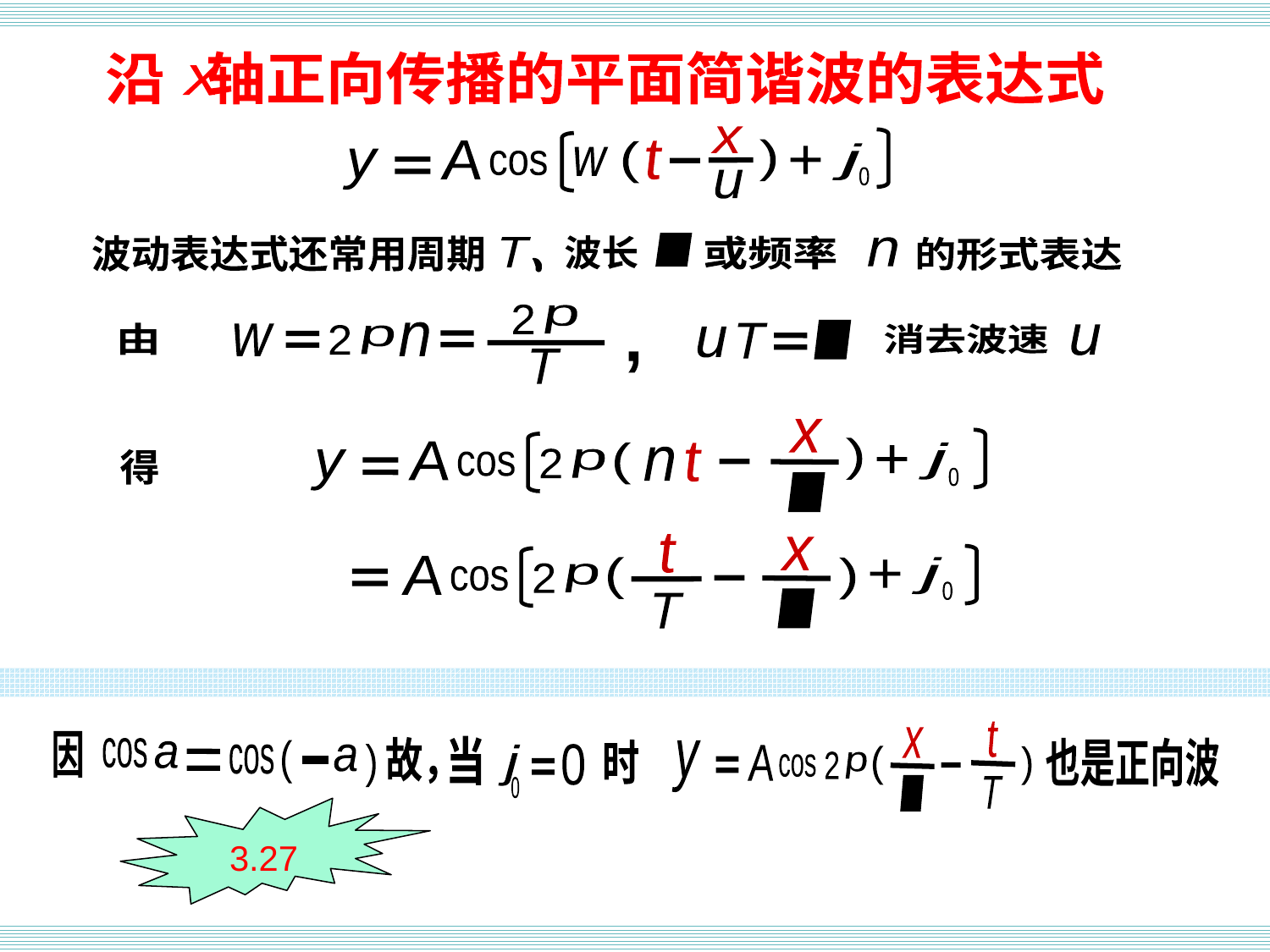

三种表达式
沿   轴正向传播的平面简谐波的表达式
x
x

)
A
t
(
ϕ
+
ω
y
cos

0
u
λ
波动表达式还常用周期
波长
或频率
的形式表达
T
ν

2
π
λ
ν
由
T
ω
消去波速
u
2
π
u

T
,
x

)
A
)
ϕ
+
t
ν
2
π
得
y
cos

0
λ
t
x

A
)
ϕ
+
)
2
π
cos

0
λ
T

t
T

x

λ
)
)
2
π

因
当
故，
也是正向波
cos
α
(
(
α
-
cos

时
y
0
ϕ
A
cos

0
3.27